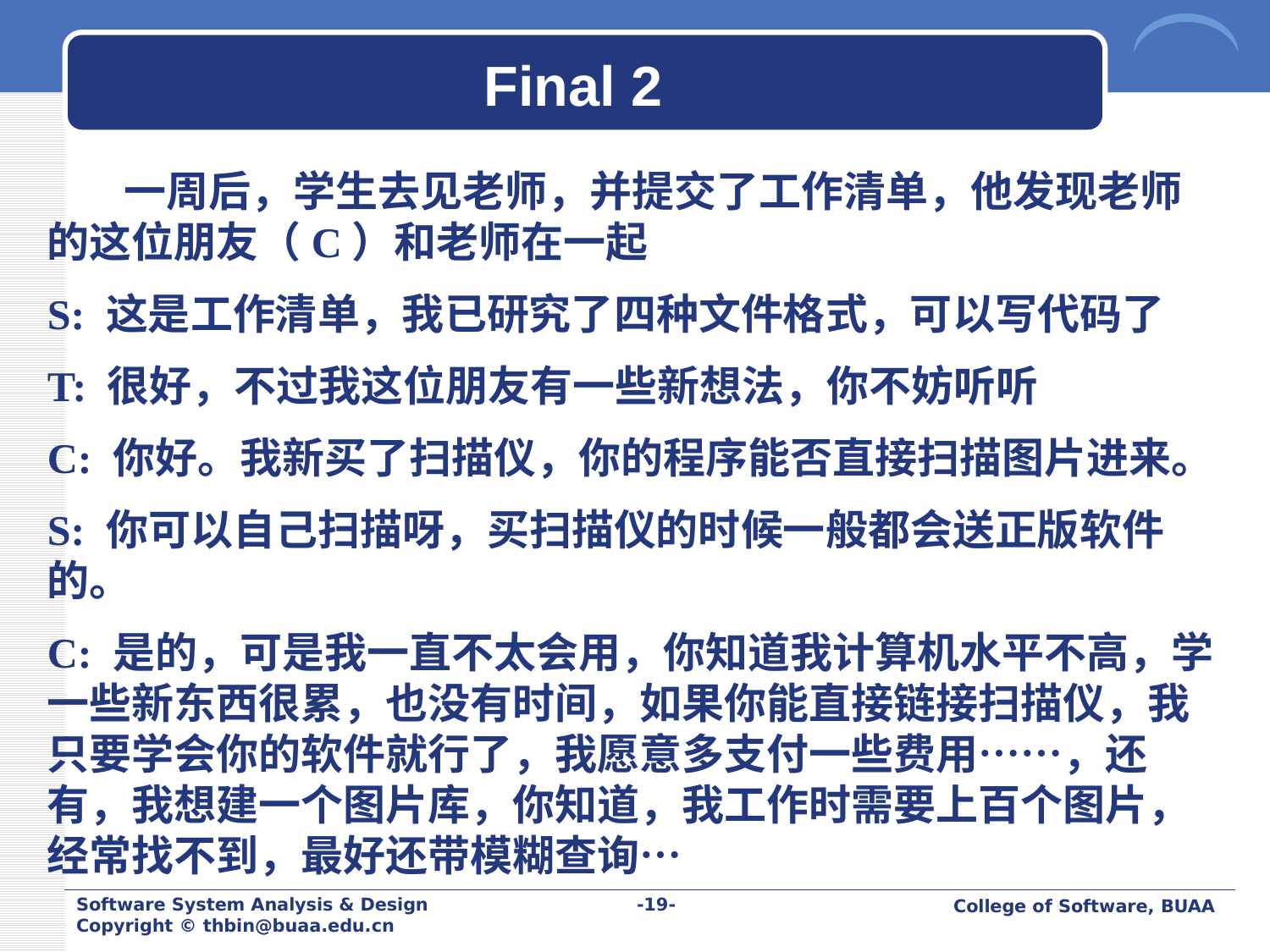

Final 2
       一周后，学生去见老师，并提交了工作清单，他发现老师的这位朋友（C）和老师在一起
S: 这是工作清单，我已研究了四种文件格式，可以写代码了
T: 很好，不过我这位朋友有一些新想法，你不妨听听
C: 你好。我新买了扫描仪，你的程序能否直接扫描图片进来。
S: 你可以自己扫描呀，买扫描仪的时候一般都会送正版软件的。
C: 是的，可是我一直不太会用，你知道我计算机水平不高，学一些新东西很累，也没有时间，如果你能直接链接扫描仪，我只要学会你的软件就行了，我愿意多支付一些费用……，还有，我想建一个图片库，你知道，我工作时需要上百个图片，经常找不到，最好还带模糊查询…
Software System Analysis & Design Copyright © thbin@buaa.edu.cn
-19-
College of Software, BUAA